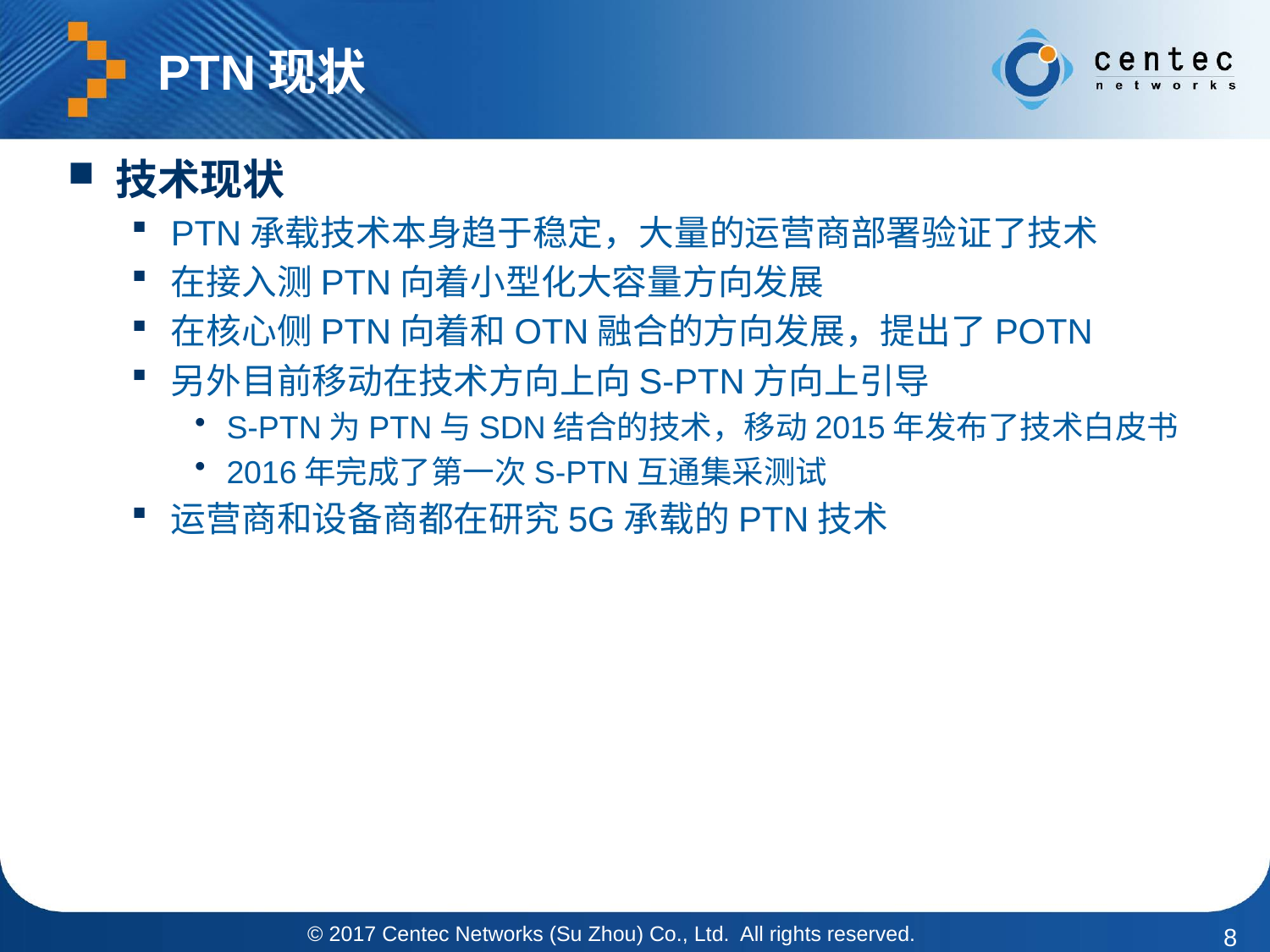

# PTN现状
技术现状
PTN承载技术本身趋于稳定，大量的运营商部署验证了技术
在接入测PTN向着小型化大容量方向发展
在核心侧PTN向着和OTN融合的方向发展，提出了POTN
另外目前移动在技术方向上向S-PTN方向上引导
S-PTN为PTN与SDN结合的技术，移动2015年发布了技术白皮书
2016年完成了第一次S-PTN互通集采测试
运营商和设备商都在研究5G承载的PTN技术

© 2017 Centec Networks (Su Zhou) Co., Ltd.  All rights reserved.
8